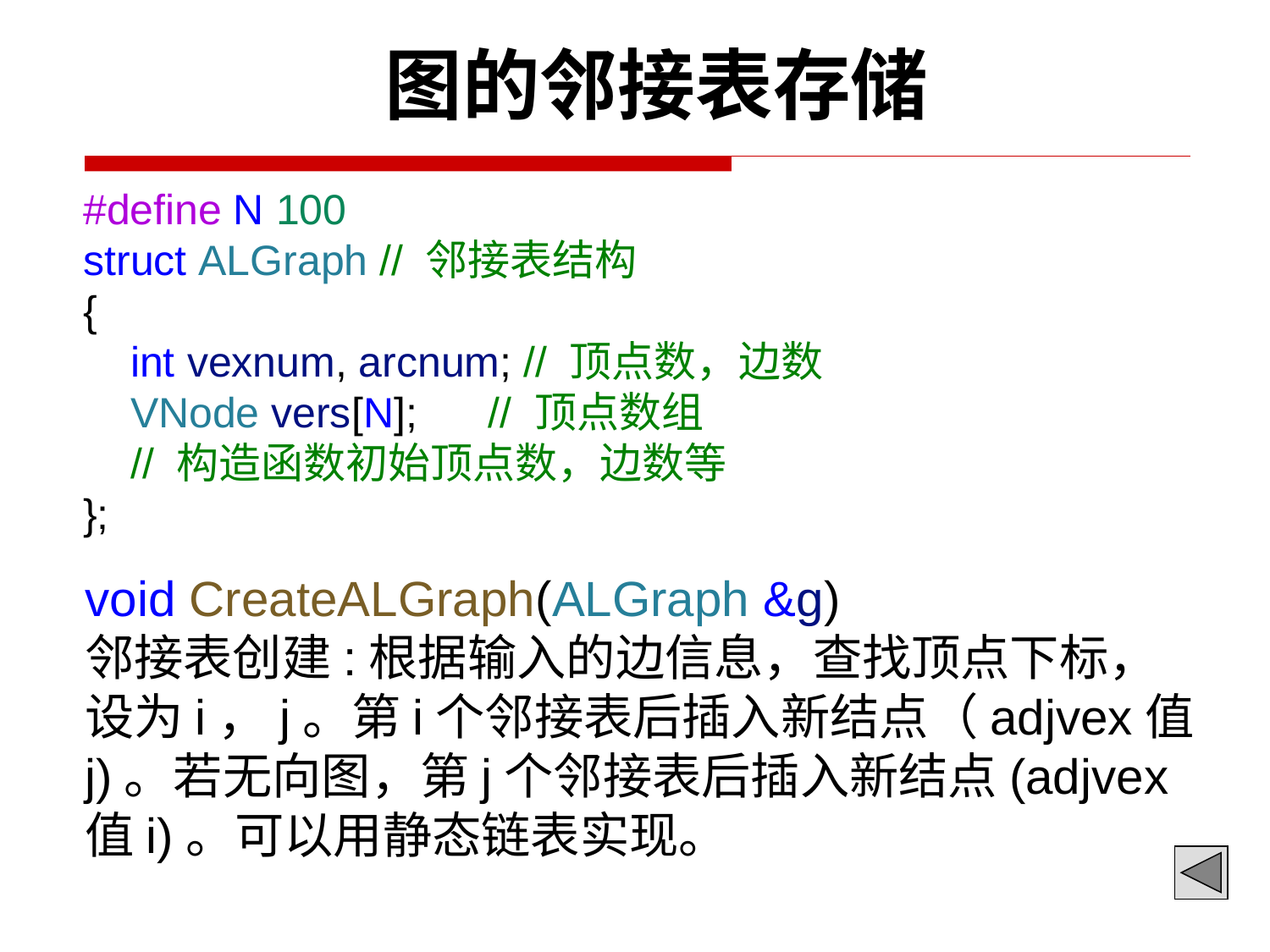

图的邻接表存储
#define N 100
struct ALGraph // 邻接表结构
{
    int vexnum, arcnum; // 顶点数，边数
    VNode vers[N];      // 顶点数组
    // 构造函数初始顶点数，边数等
};
void CreateALGraph(ALGraph &g)
邻接表创建:根据输入的边信息，查找顶点下标，设为i，j。第i个邻接表后插入新结点（adjvex值j)。若无向图，第j个邻接表后插入新结点(adjvex值i)。可以用静态链表实现。